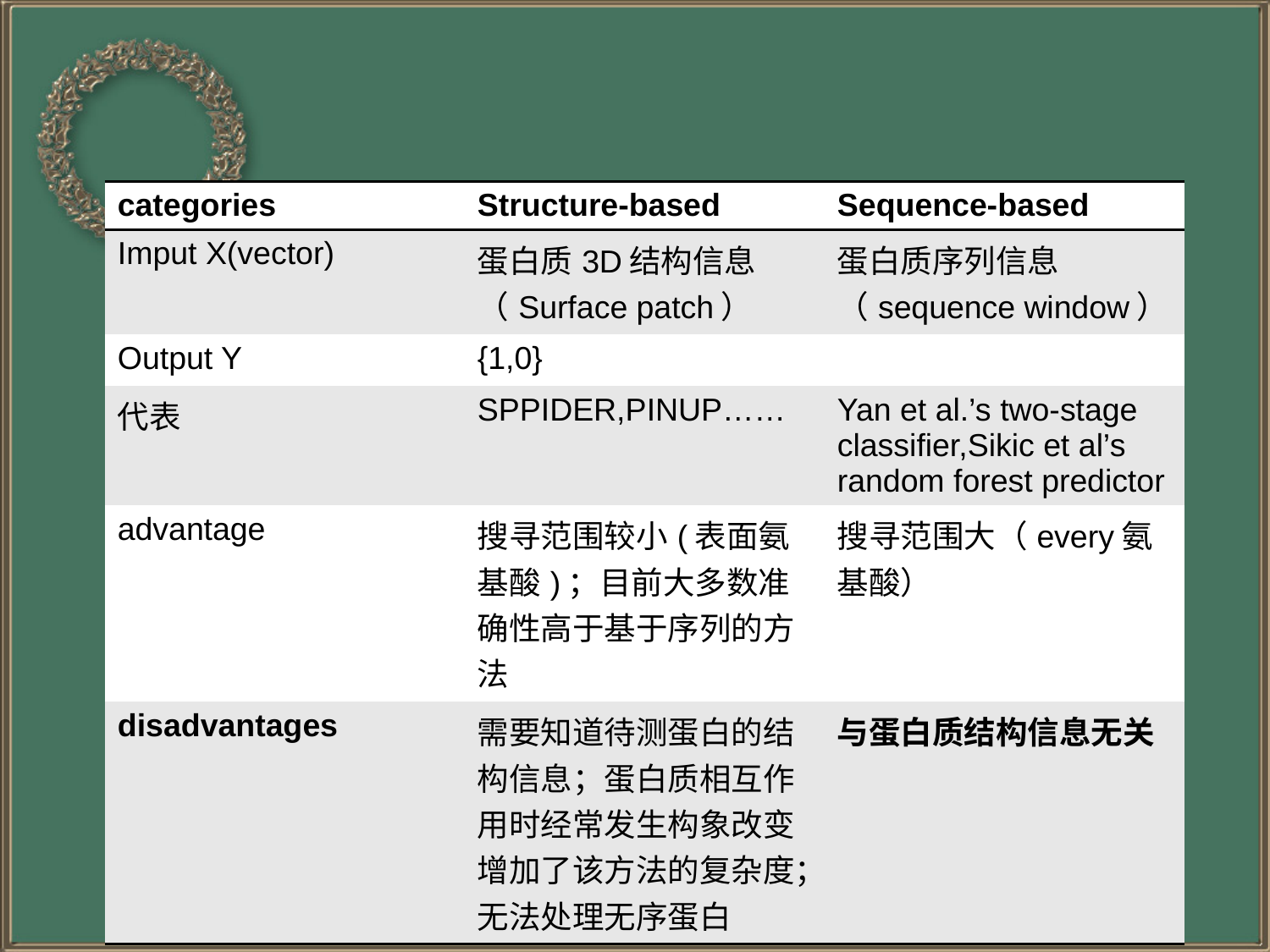

| categories | Structure-based | Sequence-based |
| --- | --- | --- |
| Imput X(vector) | 蛋白质3D结构信息（Surface patch） | 蛋白质序列信息（sequence window） |
| Output Y | {1,0} |  |
| 代表 | SPPIDER,PINUP…… | Yan et al.’s two-stage classifier,Sikic et al’s random forest predictor |
| advantage | 搜寻范围较小(表面氨基酸)；目前大多数准确性高于基于序列的方法 | 搜寻范围大（every氨基酸） |
| disadvantages | 需要知道待测蛋白的结构信息；蛋白质相互作用时经常发生构象改变增加了该方法的复杂度；无法处理无序蛋白 | 与蛋白质结构信息无关 |